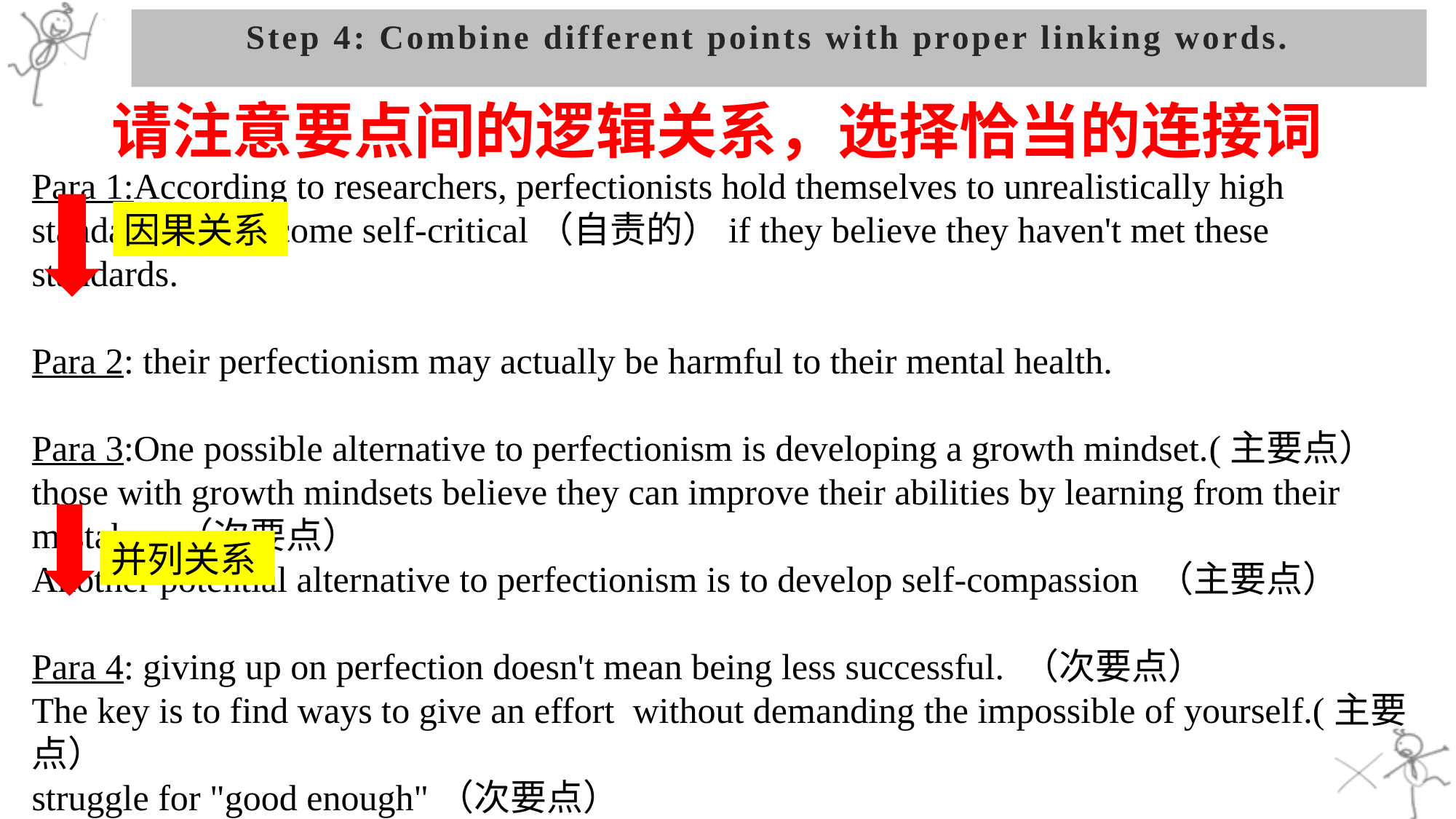

Step 4: Combine different points with proper linking words.
请注意要点间的逻辑关系，选择恰当的连接词
Para 1:According to researchers, perfectionists hold themselves to unrealistically high standards and become self-critical（自责的）if they believe they haven't met these standards.

Para 2: their perfectionism may actually be harmful to their mental health.

Para 3:One possible alternative to perfectionism is developing a growth mindset.(主要点）
those with growth mindsets believe they can improve their abilities by learning from their mistakes.（次要点）
Another potential alternative to perfectionism is to develop self-compassion （主要点）

Para 4: giving up on perfection doesn't mean being less successful. （次要点）
The key is to find ways to give an effort  without demanding the impossible of yourself.(主要点）
struggle for "good enough"（次要点）

因果关系

并列关系